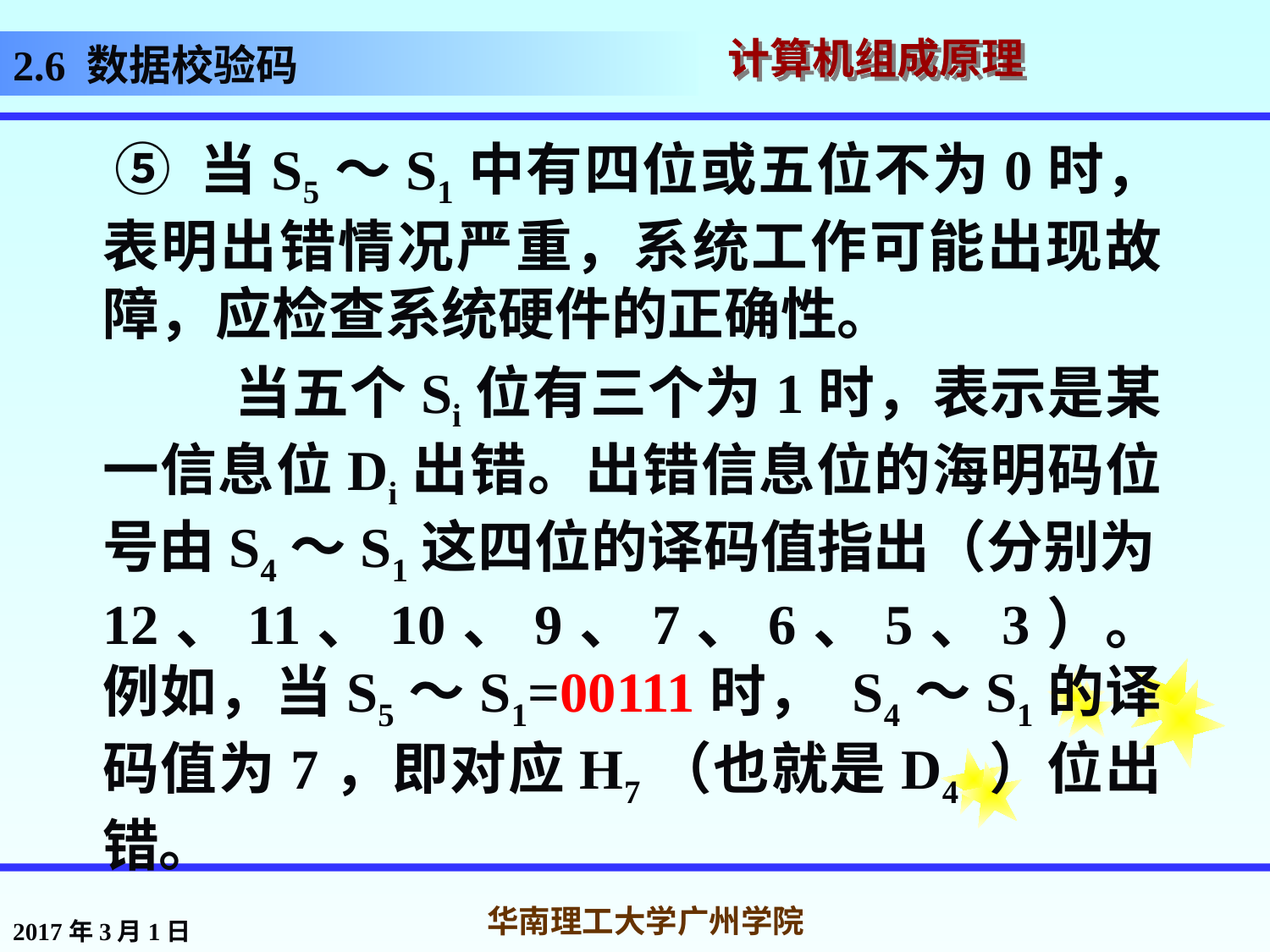

# 2.6 数据校验码
    ⑤ 当S5～S1中有四位或五位不为0时，表明出错情况严重，系统工作可能出现故障，应检查系统硬件的正确性。
            当五个Si位有三个为1时，表示是某一信息位Di出错。出错信息位的海明码位号由S4～S1这四位的译码值指出（分别为12、11、10、9、7、6、5、3）。例如，当S5～S1=00111时， S4～S1的译码值为7，即对应H7（也就是D4 ）位出错。
2017年3月1日
华南理工大学广州学院